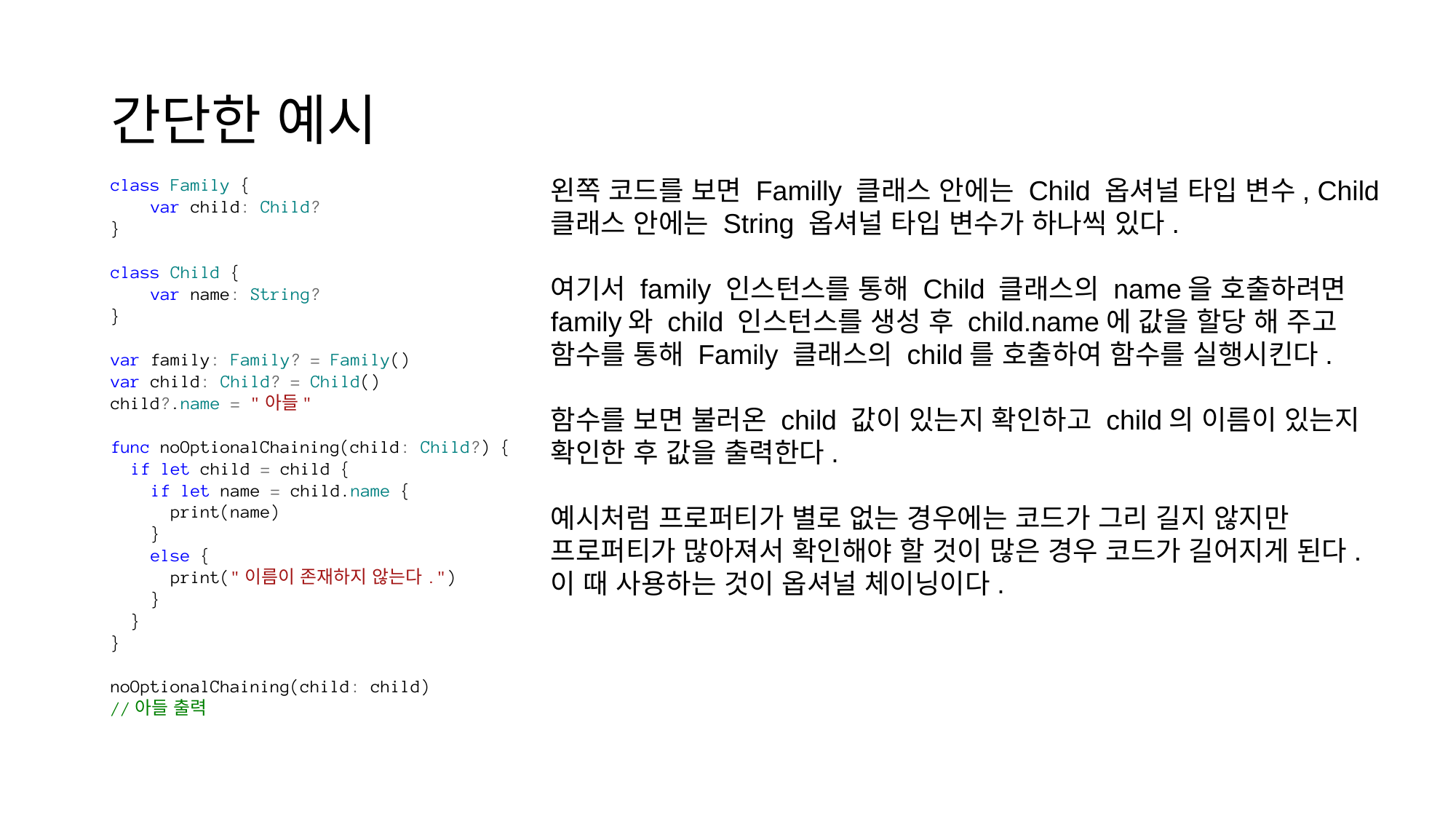

# 간단한 예시
class Family {
    var child: Child?
}
class Child {
    var name: String?
}
var family: Family? = Family()
var child: Child? = Child()
child?.name = "아들"
func noOptionalChaining(child: Child?) {
  if let child = child {
    if let name = child.name {
      print(name)
    }
    else {
      print("이름이 존재하지 않는다.")
    }
  }
}
noOptionalChaining(child: child)
//아들 출력

왼쪽 코드를 보면 Familly 클래스 안에는 Child 옵셔널 타입 변수, Child 클래스 안에는 String 옵셔널 타입 변수가 하나씩 있다.

여기서 family 인스턴스를 통해 Child 클래스의 name을 호출하려면
family와 child 인스턴스를 생성 후 child.name에 값을 할당 해 주고
함수를 통해 Family 클래스의 child를 호출하여 함수를 실행시킨다.

함수를 보면 불러온 child 값이 있는지 확인하고 child의 이름이 있는지 확인한 후 값을 출력한다.

예시처럼 프로퍼티가 별로 없는 경우에는 코드가 그리 길지 않지만
프로퍼티가 많아져서 확인해야 할 것이 많은 경우 코드가 길어지게 된다. 이 때 사용하는 것이 옵셔널 체이닝이다.